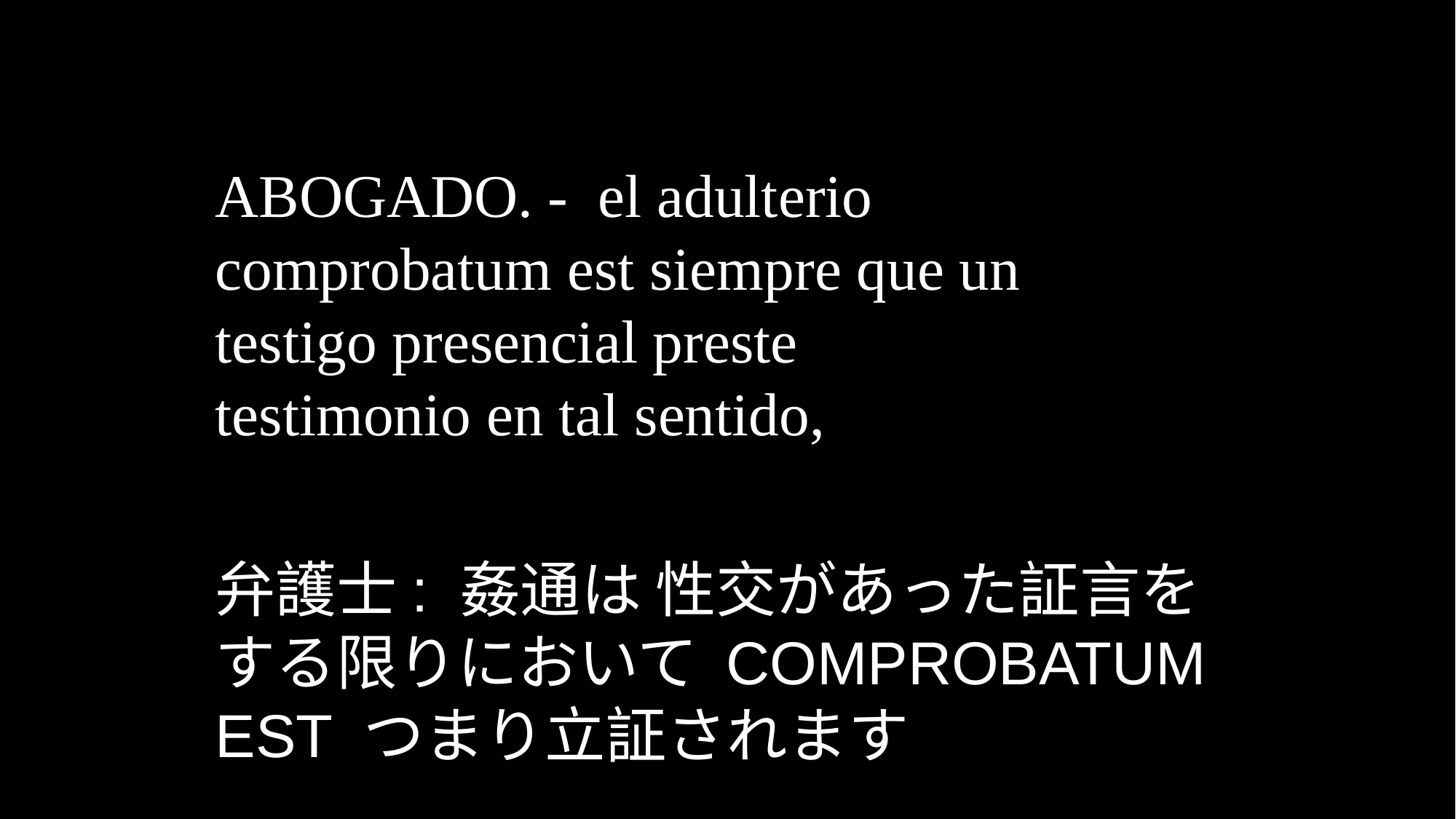

ABOGADO. -  el adulterio comprobatum est siempre que un testigo presencial preste testimonio en tal sentido,

弁護士: 姦通は 性交があった証言をする限りにおいて COMPROBATUM EST つまり立証されます